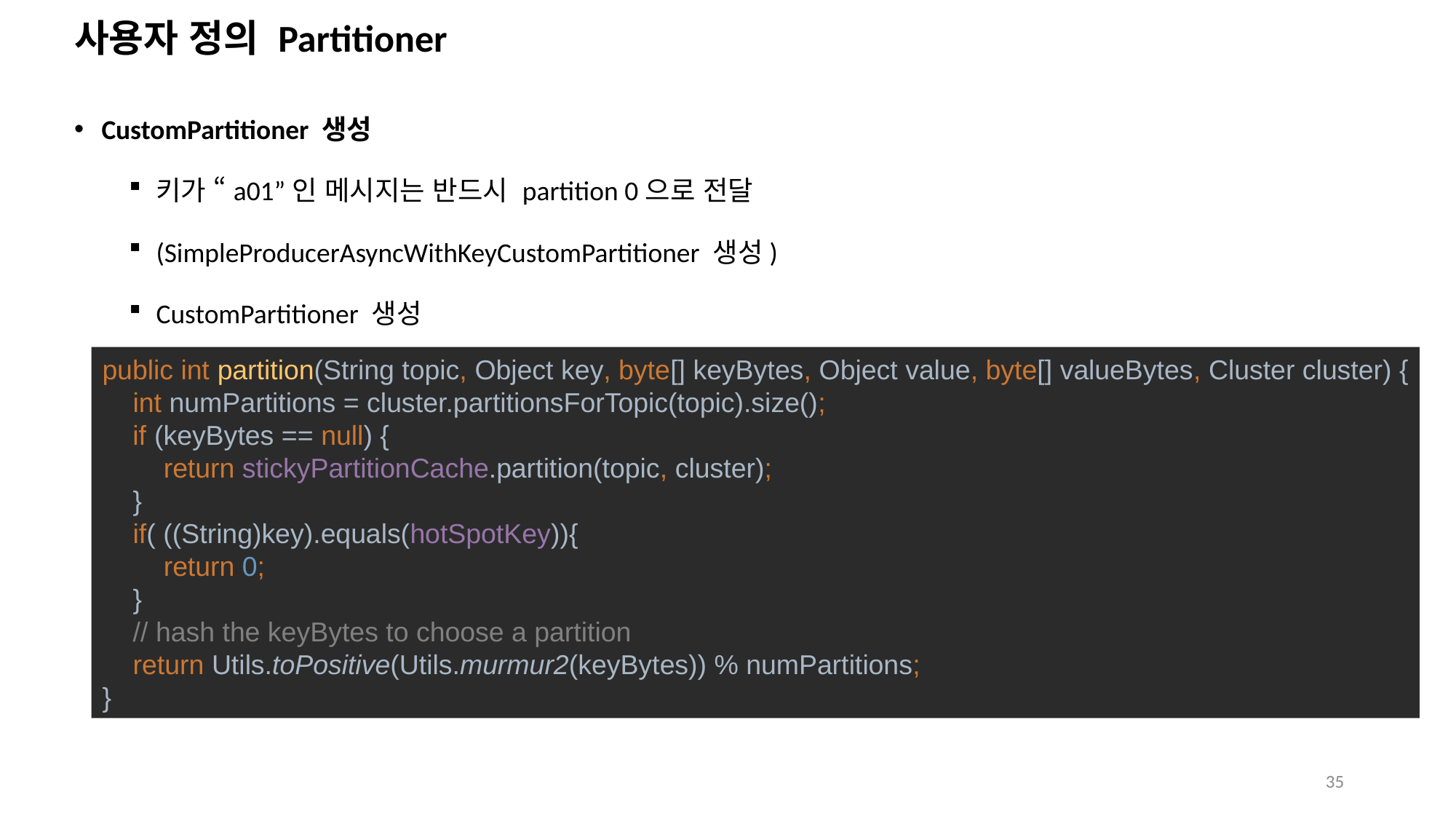

# 사용자 정의 Partitioner
CustomPartitioner 생성
키가 “a01”인 메시지는 반드시 partition 0으로 전달
(SimpleProducerAsyncWithKeyCustomPartitioner 생성)
CustomPartitioner 생성

public int partition(String topic, Object key, byte[] keyBytes, Object value, byte[] valueBytes, Cluster cluster) {
    int numPartitions = cluster.partitionsForTopic(topic).size();
    if (keyBytes == null) {
        return stickyPartitionCache.partition(topic, cluster);
    }
    if( ((String)key).equals(hotSpotKey)){
        return 0;
    }
    // hash the keyBytes to choose a partition
    return Utils.toPositive(Utils.murmur2(keyBytes)) % numPartitions;
}
35